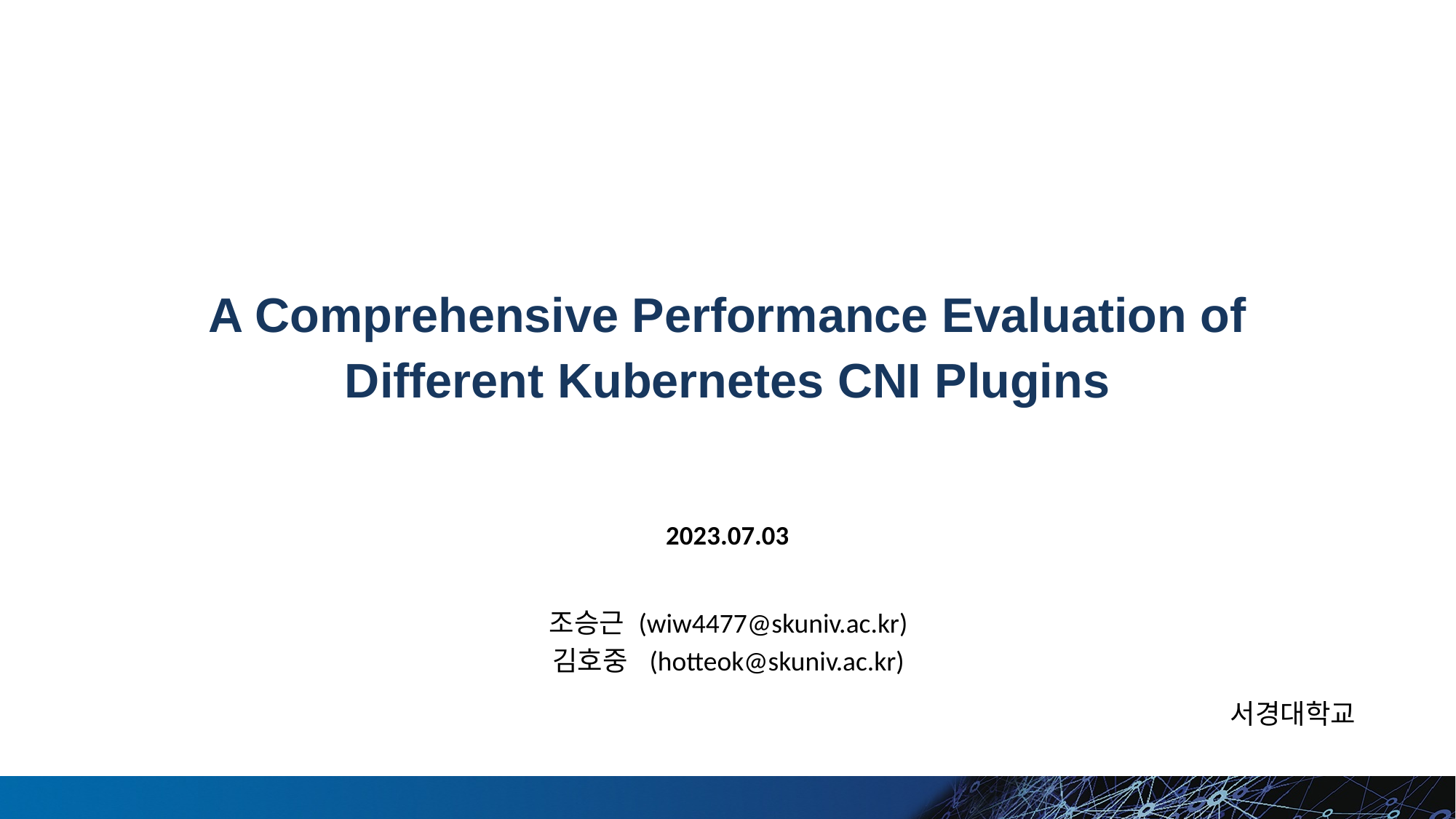

# A Comprehensive Performance Evaluation of Different Kubernetes CNI Plugins
2023.07.03

조승근 (wiw4477@skuniv.ac.kr)
김호중  (hotteok@skuniv.ac.kr)